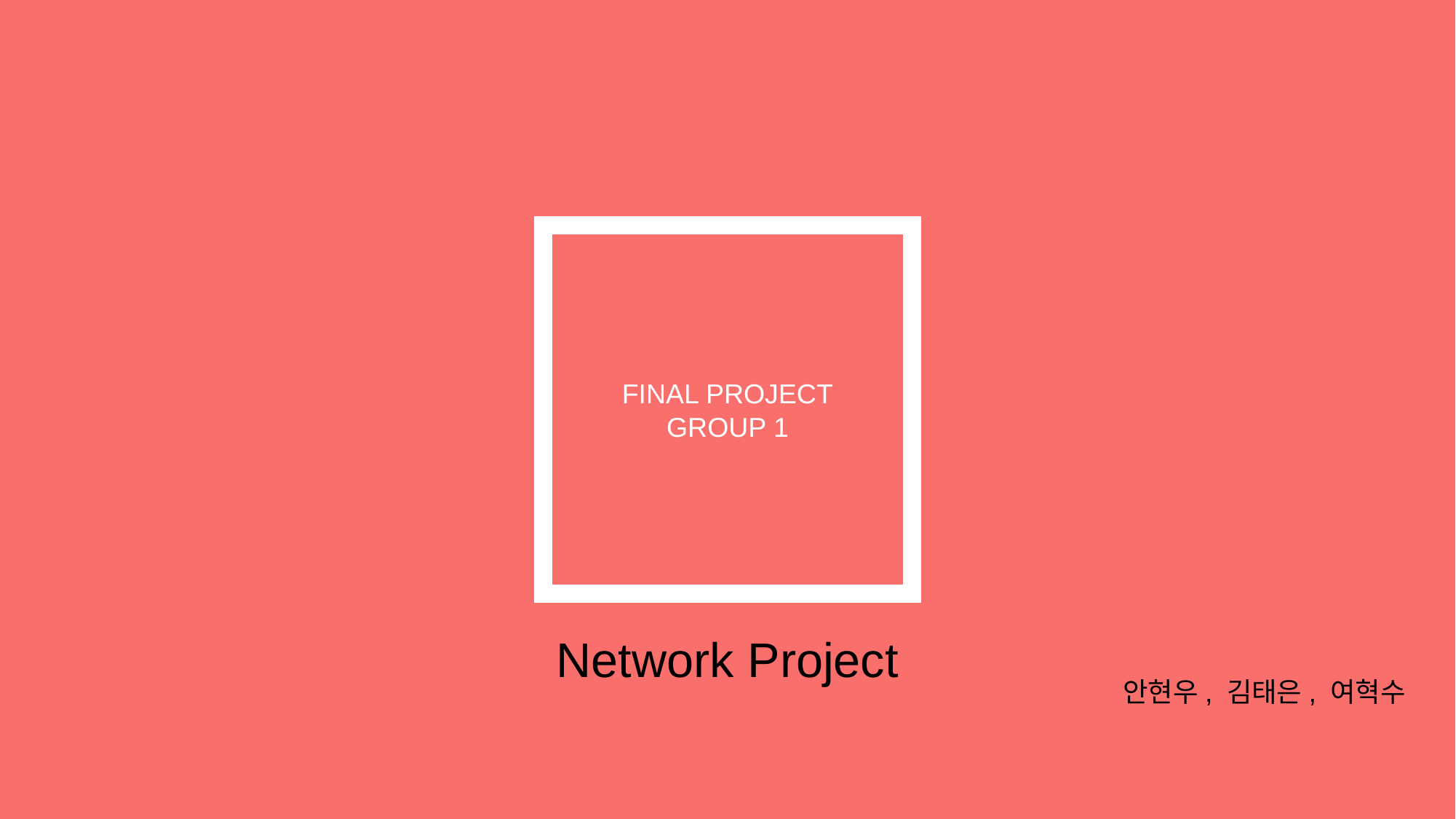

FINAL PROJECT
GROUP 1
Network Project
안현우, 김태은, 여혁수